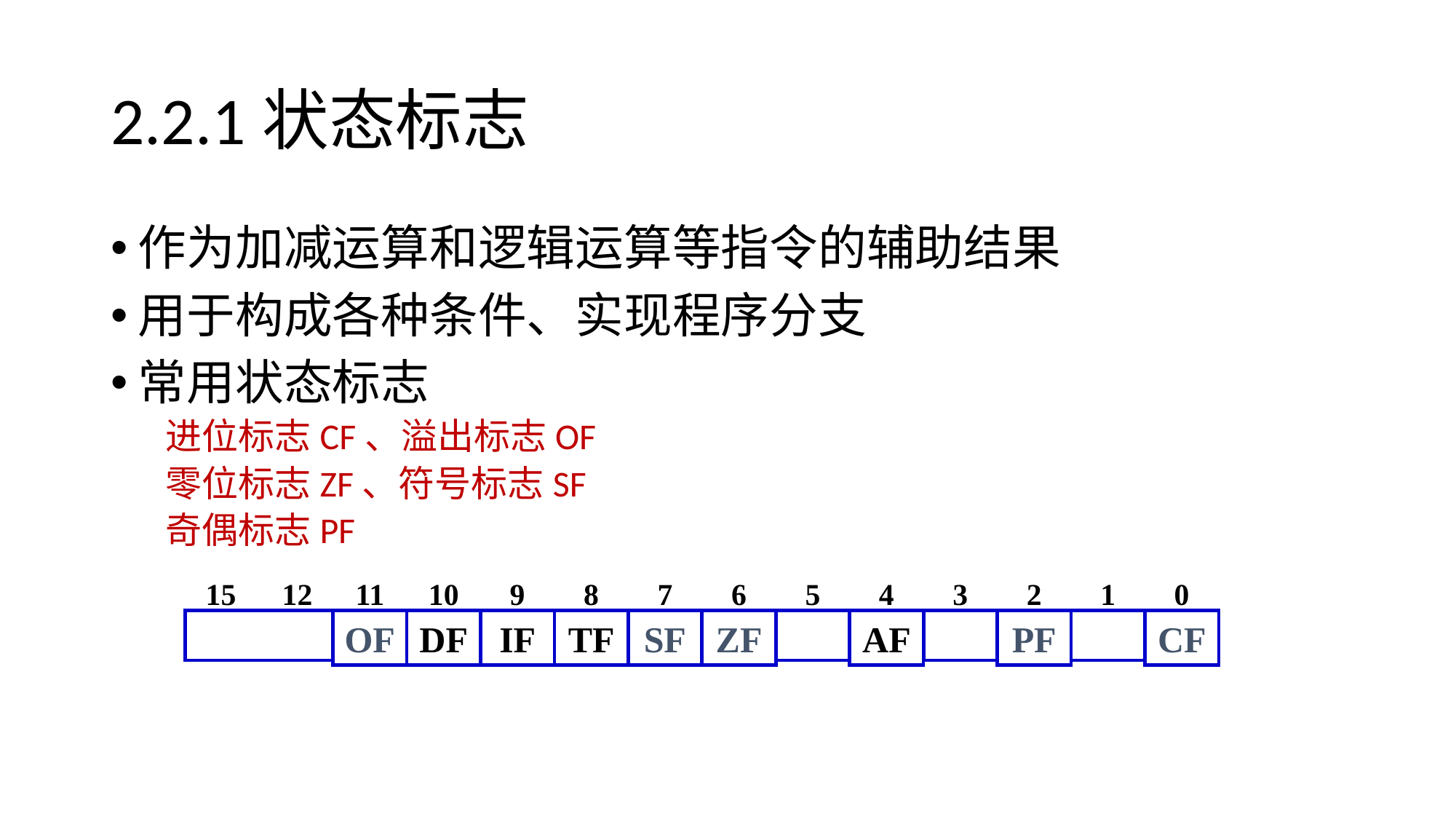

# 2.2.1状态标志
作为加减运算和逻辑运算等指令的辅助结果
用于构成各种条件、实现程序分支
常用状态标志
进位标志CF、溢出标志OF
零位标志ZF、符号标志SF
奇偶标志PF

15      12
11
10
9
8
7
6
5
4
3
2
1
0

OF
DF
IF
TF
SF
ZF

AF

PF

CF